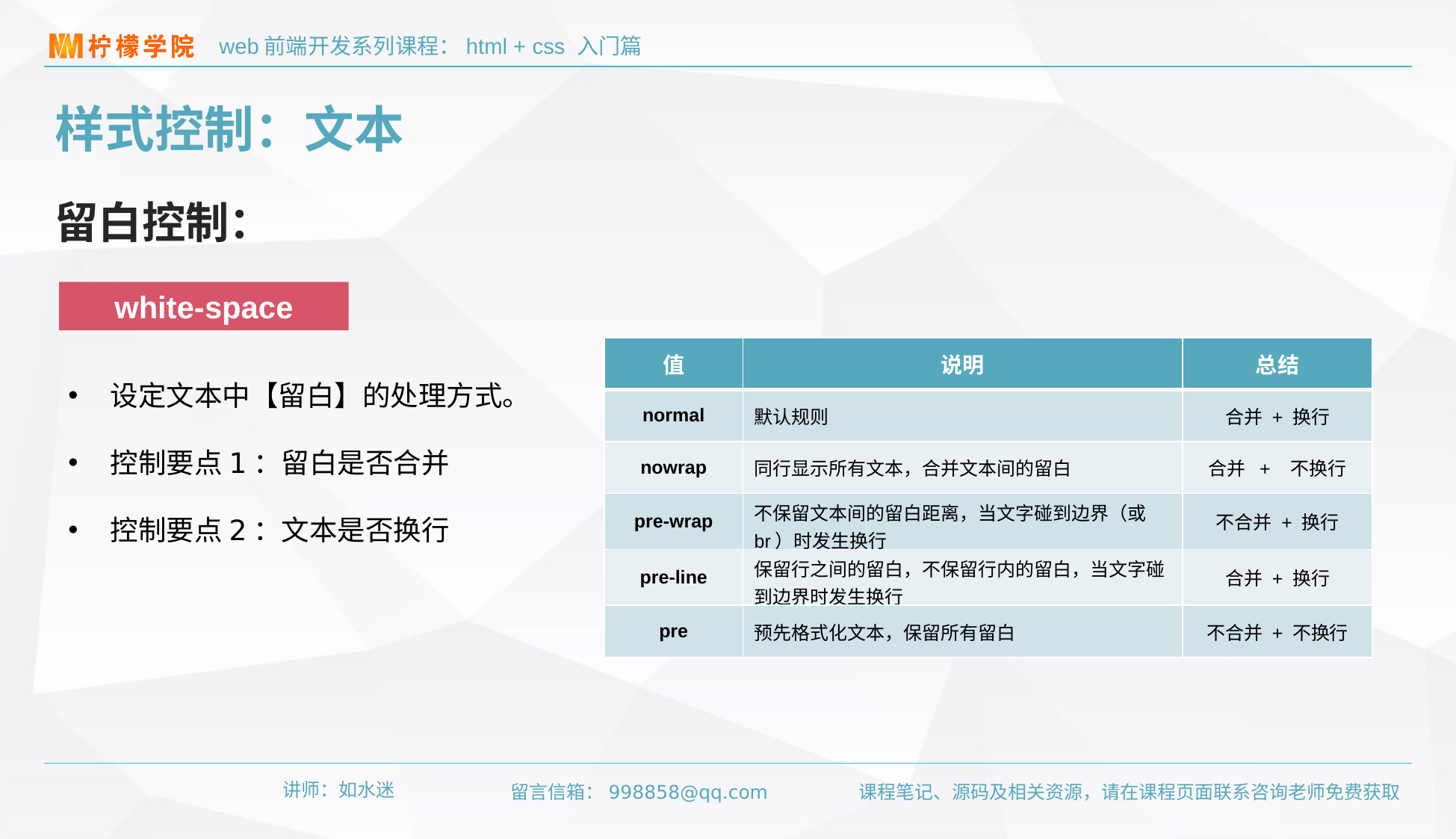

样式控制：文本
留白控制：
white-space
| 值 | 说明 | 总结 |
| --- | --- | --- |
| normal | 默认规则 | 合并 + 换行 |
| nowrap | 同行显示所有文本，合并文本间的留白 | 合并 + 不换行 |
| pre-wrap | 不保留文本间的留白距离，当文字碰到边界（或br）时发生换行 | 不合并 + 换行 |
| pre-line | 保留行之间的留白，不保留行内的留白，当文字碰到边界时发生换行 | 合并 + 换行 |
| pre | 预先格式化文本，保留所有留白 | 不合并 + 不换行 |
设定文本中【留白】的处理方式。
控制要点1：留白是否合并
控制要点2：文本是否换行